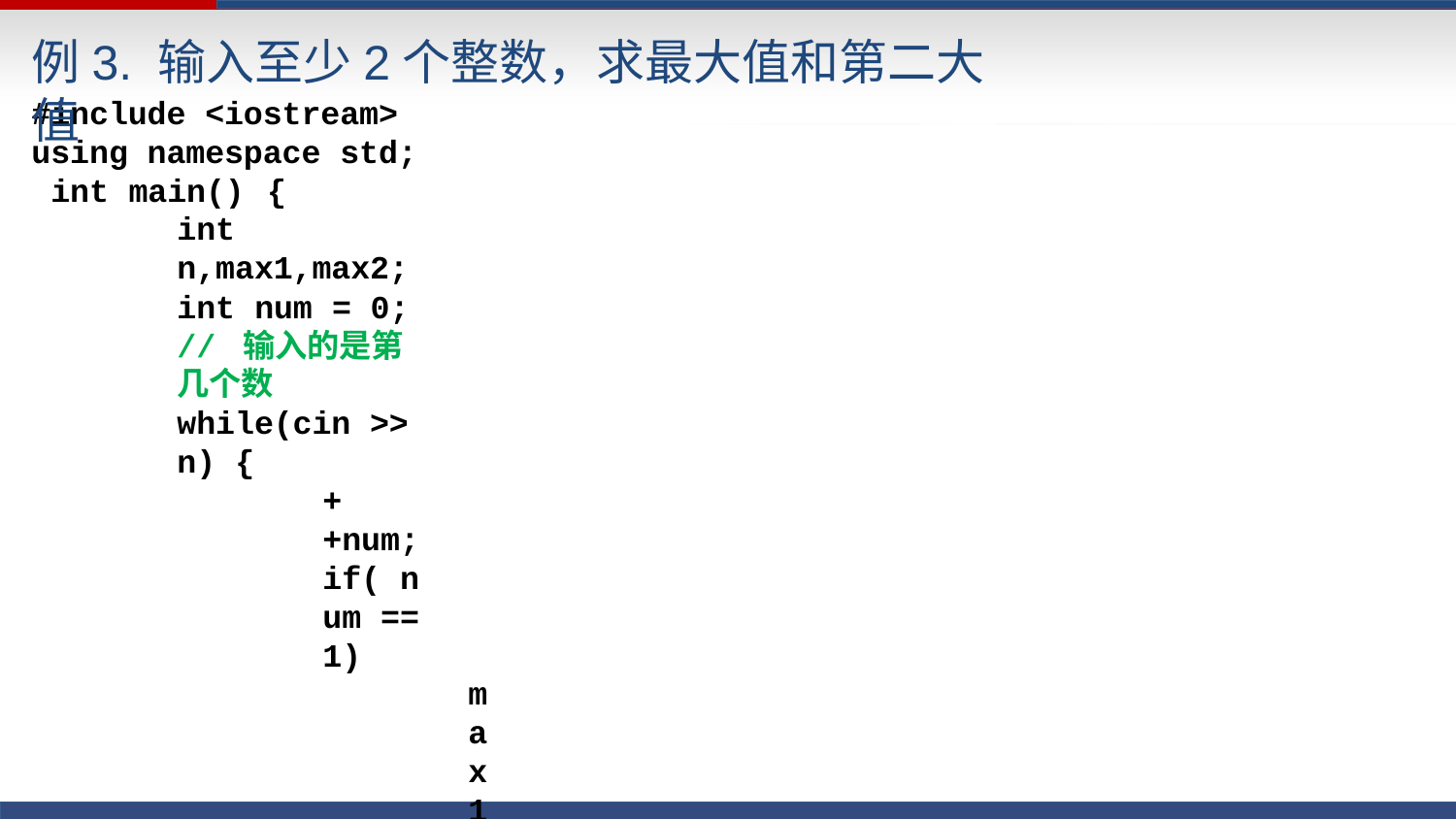

# 例3. 输入至少2个整数，求最大值和第二大值
#include <iostream>  using namespace std;  int main()	{
int n,max1,max2;
int num = 0; // 输入的是第几个数
while(cin >> n) {
++num;
if( num == 1)
max1 = n;
else if( num == 2) {
if( n > max1) {
max2 = max1;
max1 = n;
}
else
max2 = n;
}